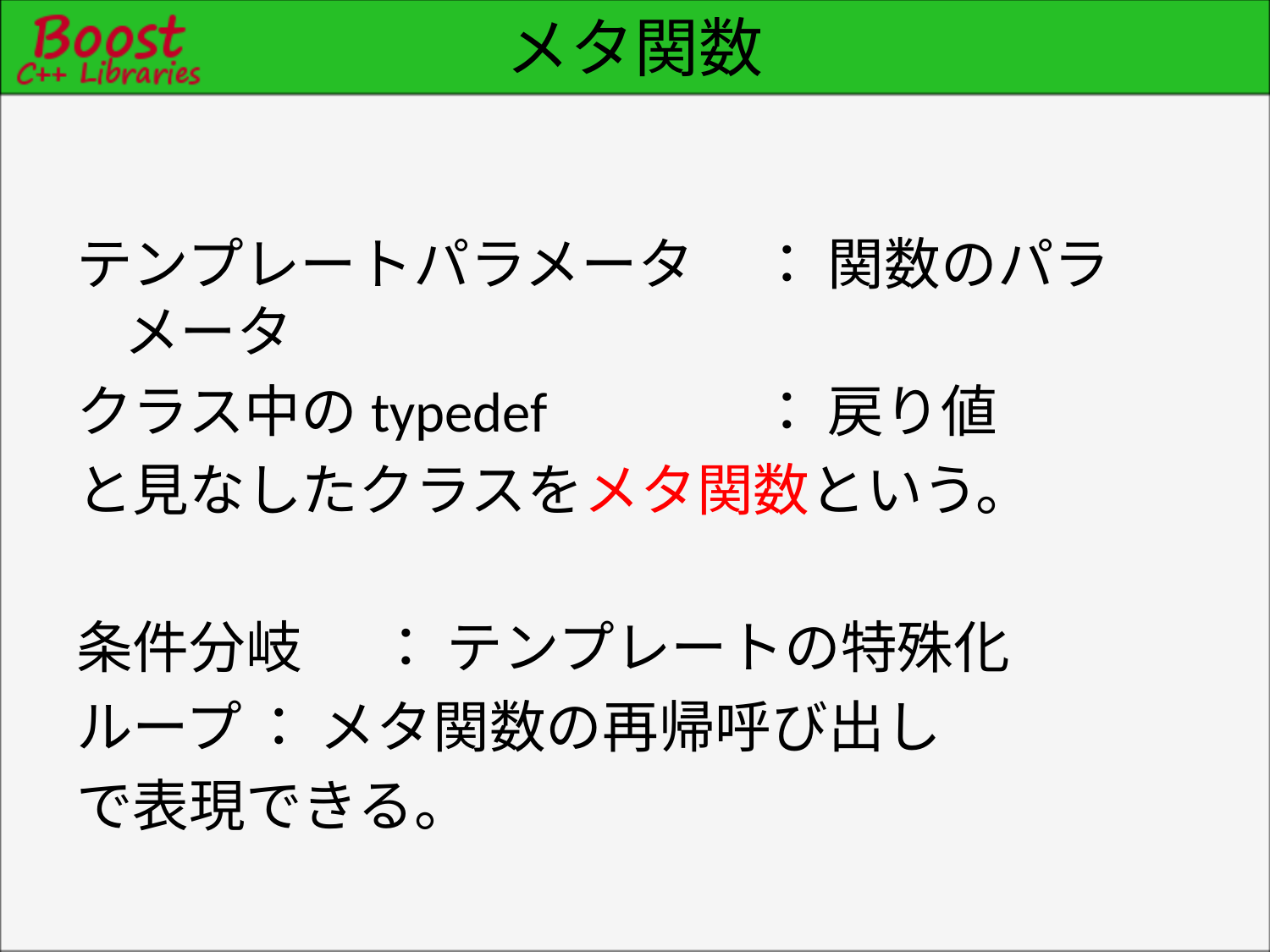

# メタ関数
テンプレートパラメータ	： 関数のパラメータ
クラス中のtypedef		： 戻り値
と見なしたクラスをメタ関数という。

条件分岐	： テンプレートの特殊化
ループ	： メタ関数の再帰呼び出し
で表現できる。